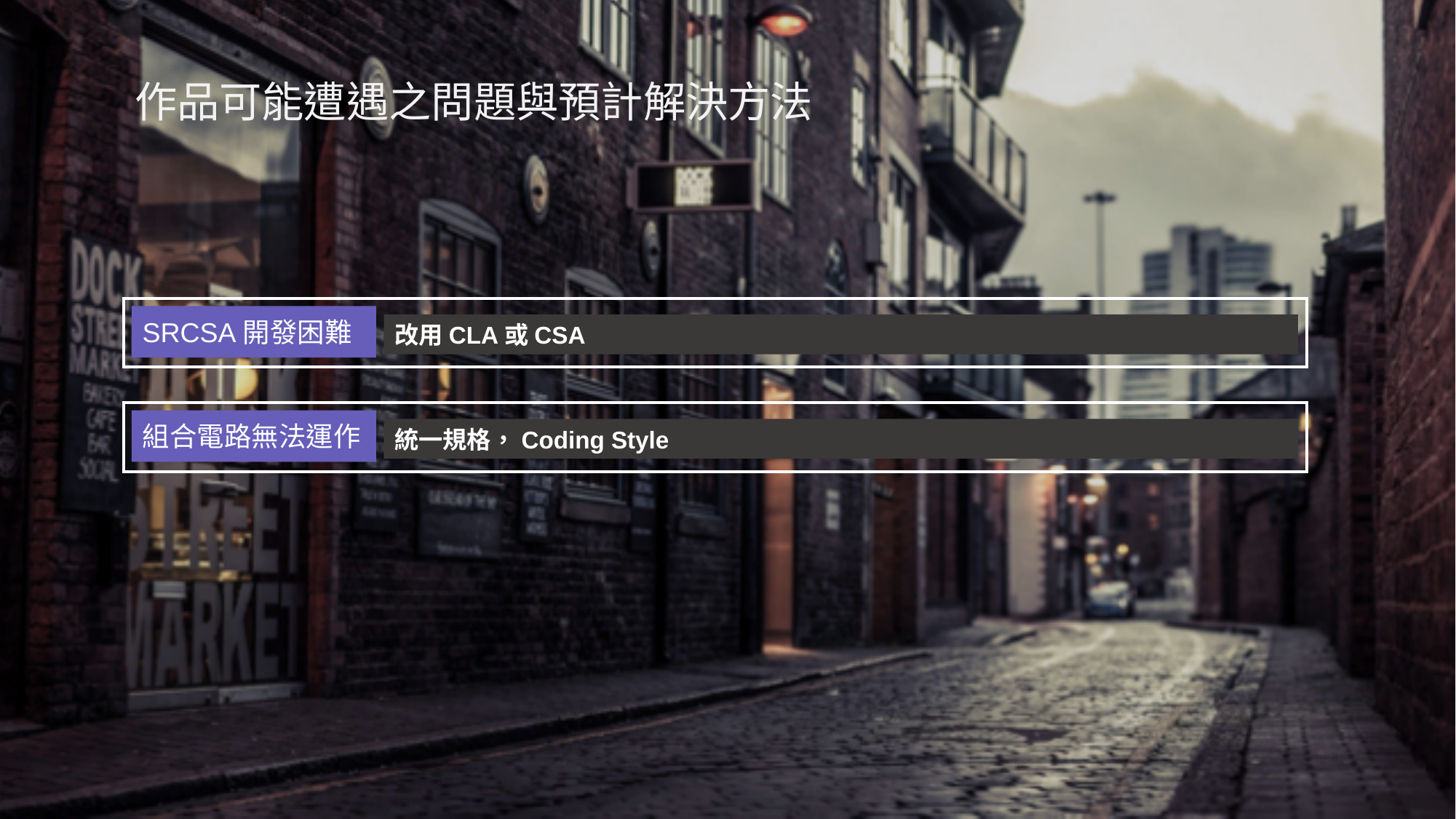

作品可能遭遇之問題與預計解決方法

SRCSA開發困難
改用CLA或CSA

組合電路無法運作
統一規格，Coding Style